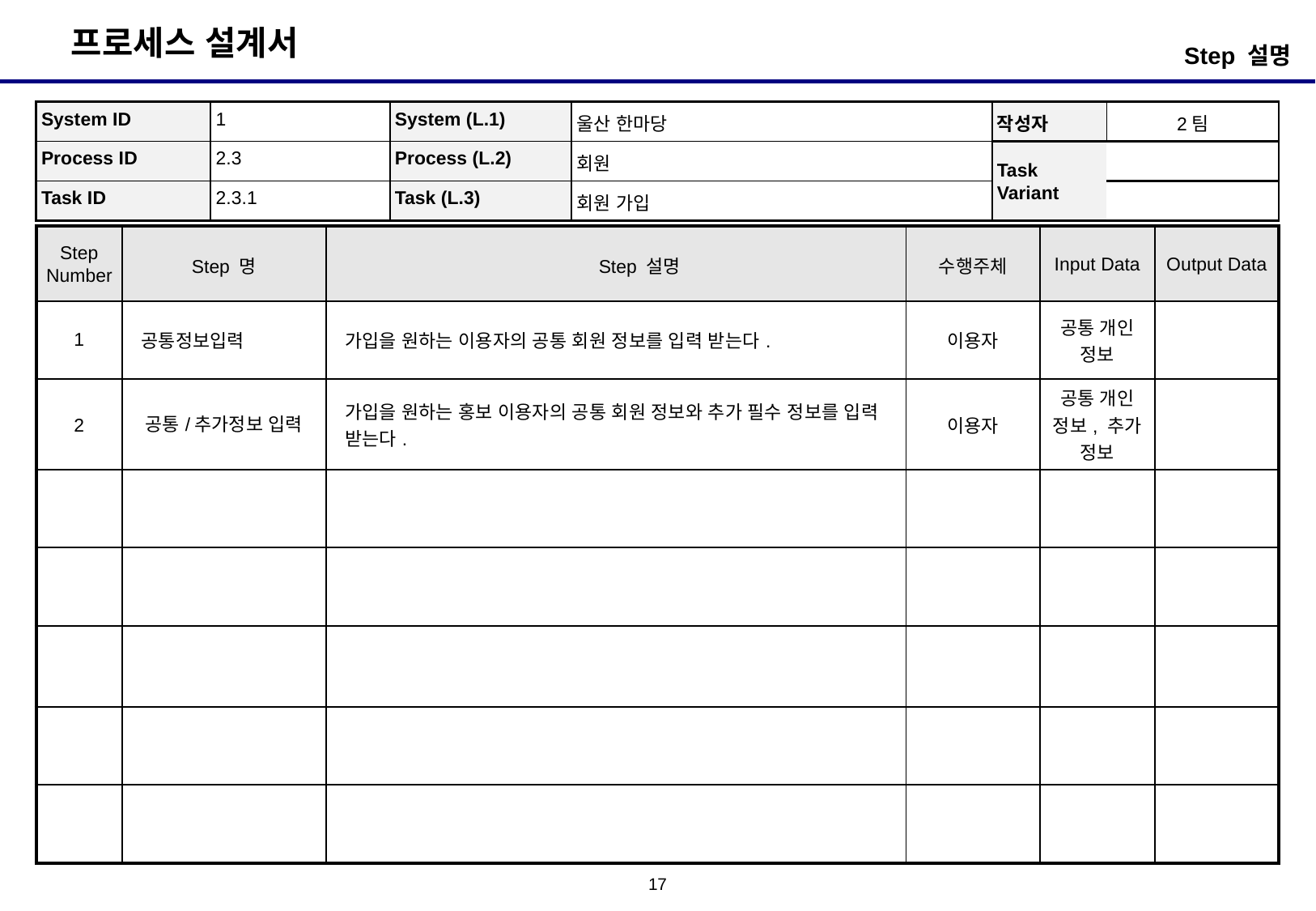

Step 설명
| System ID | 1 | System (L.1) | 울산 한마당 | 작성자 | 2팀 |
| --- | --- | --- | --- | --- | --- |
| Process ID | 2.3 | Process (L.2) | 회원 | Task Variant |  |
| Task ID | 2.3.1 | Task (L.3) | 회원 가입 |  |  |
| Step Number | Step 명 | Step 설명 | 수행주체 | Input Data | Output Data |
| --- | --- | --- | --- | --- | --- |
| 1 | 공통정보입력 | 가입을 원하는 이용자의 공통 회원 정보를 입력 받는다. | 이용자 | 공통 개인 정보 |  |
| 2 | 공통/추가정보 입력 | 가입을 원하는 홍보 이용자의 공통 회원 정보와 추가 필수 정보를 입력 받는다. | 이용자 | 공통 개인 정보, 추가 정보 |  |
|  |  |  |  |  |  |
|  |  |  |  |  |  |
|  |  |  |  |  |  |
|  |  |  |  |  |  |
|  |  |  |  |  |  |